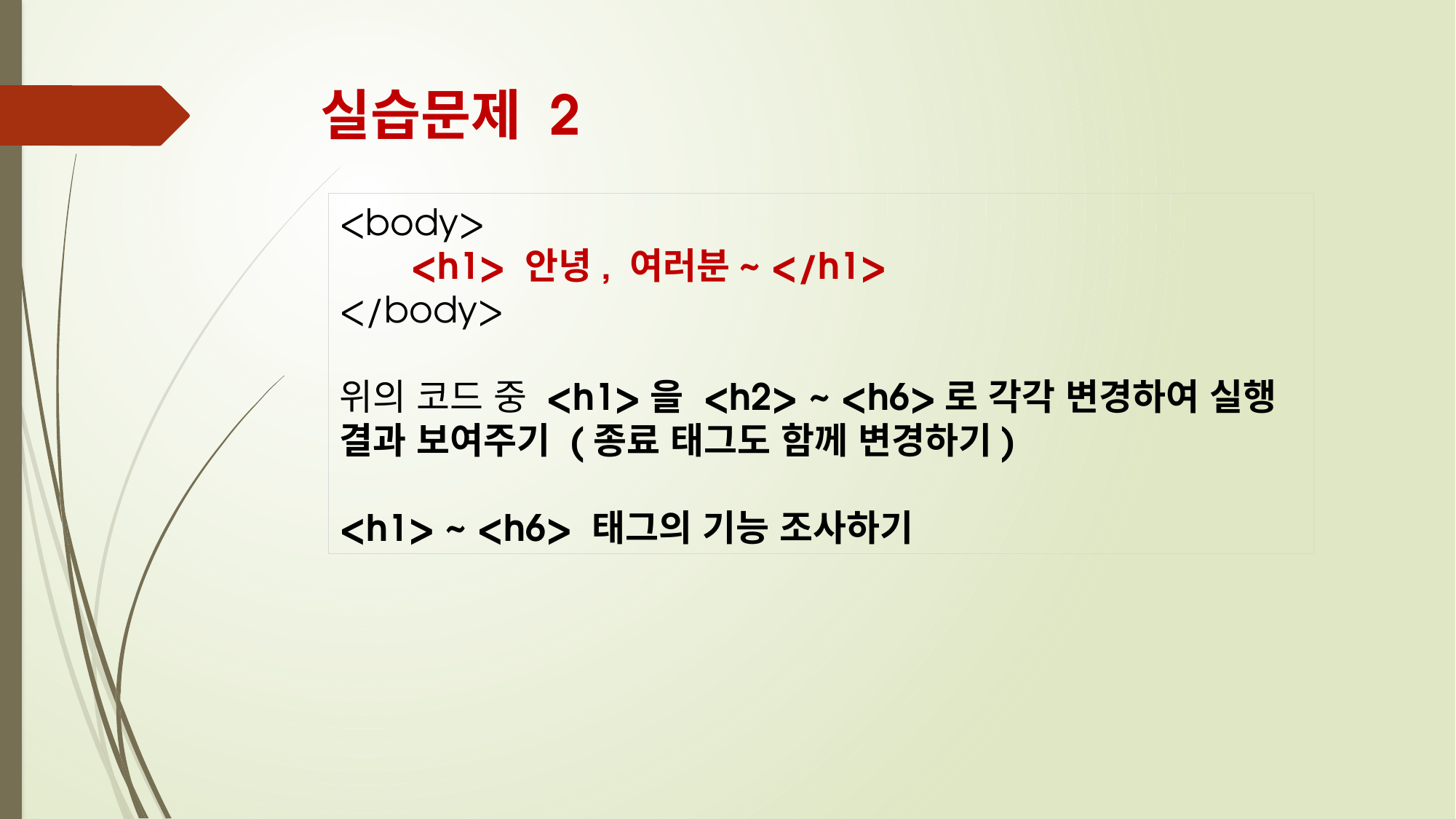

# 실습문제 2
<body>
       <h1> 안녕, 여러분~ </h1>
</body>

위의 코드 중 <h1>을 <h2> ~ <h6>로 각각 변경하여 실행 결과 보여주기 (종료 태그도 함께 변경하기)

<h1> ~ <h6> 태그의 기능 조사하기